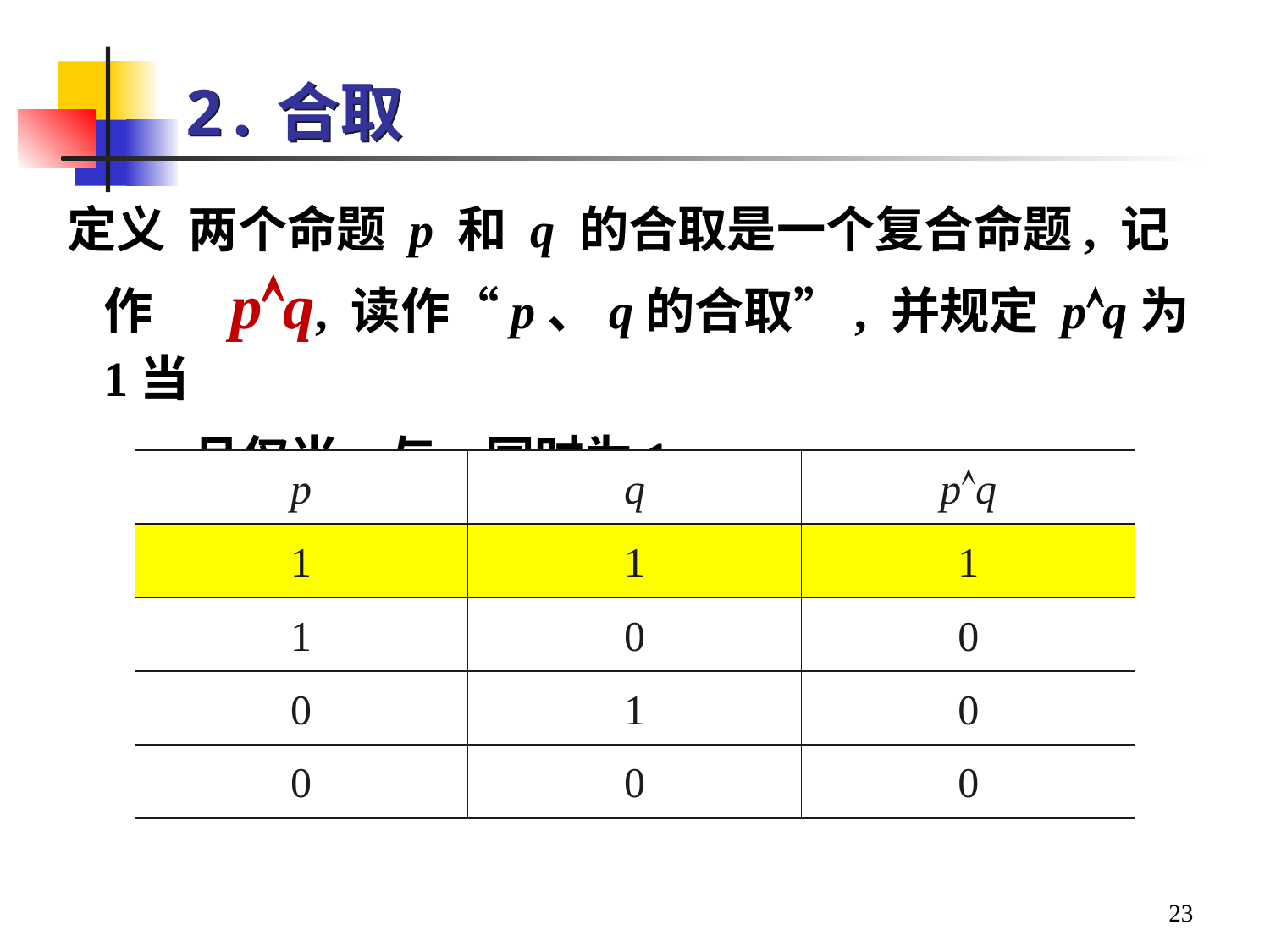

# 2.合取
定义  两个命题 p 和 q 的合取是一个复合命题, 记作	p∧q, 读作“p、q的合取”, 并规定 p∧q为1当
          且仅当p与q同时为1.

| p | q | p∧q |
| --- | --- | --- |
| 1 | 1 | 1 |
| 1 | 0 | 0 |
| 0 | 1 | 0 |
| 0 | 0 | 0 |
23